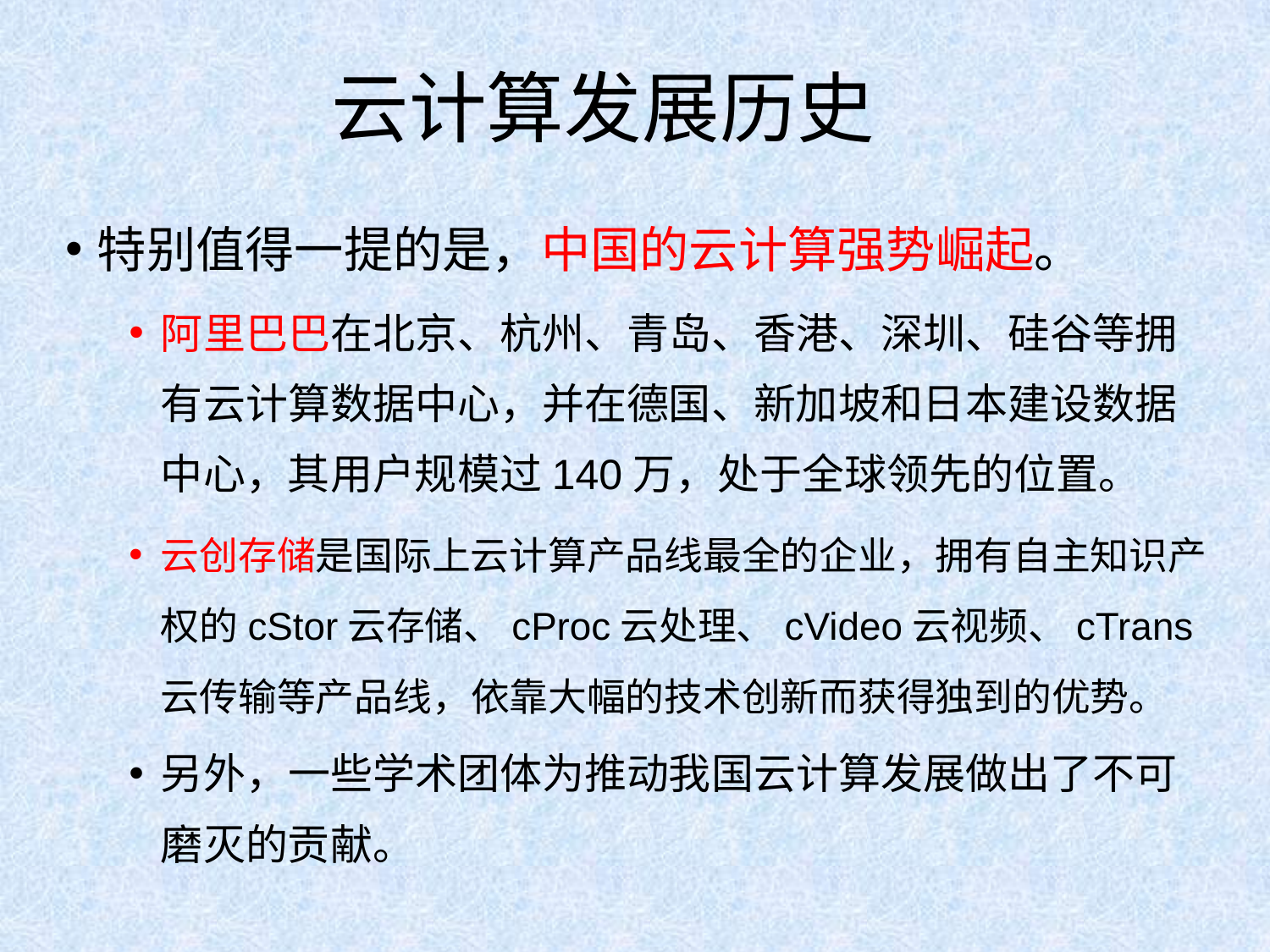

# 云计算发展历史
特别值得一提的是，中国的云计算强势崛起。
阿里巴巴在北京、杭州、青岛、香港、深圳、硅谷等拥有云计算数据中心，并在德国、新加坡和日本建设数据中心，其用户规模过140万，处于全球领先的位置。
云创存储是国际上云计算产品线最全的企业，拥有自主知识产权的cStor云存储、cProc云处理、cVideo云视频、cTrans云传输等产品线，依靠大幅的技术创新而获得独到的优势。
另外，一些学术团体为推动我国云计算发展做出了不可磨灭的贡献。
41